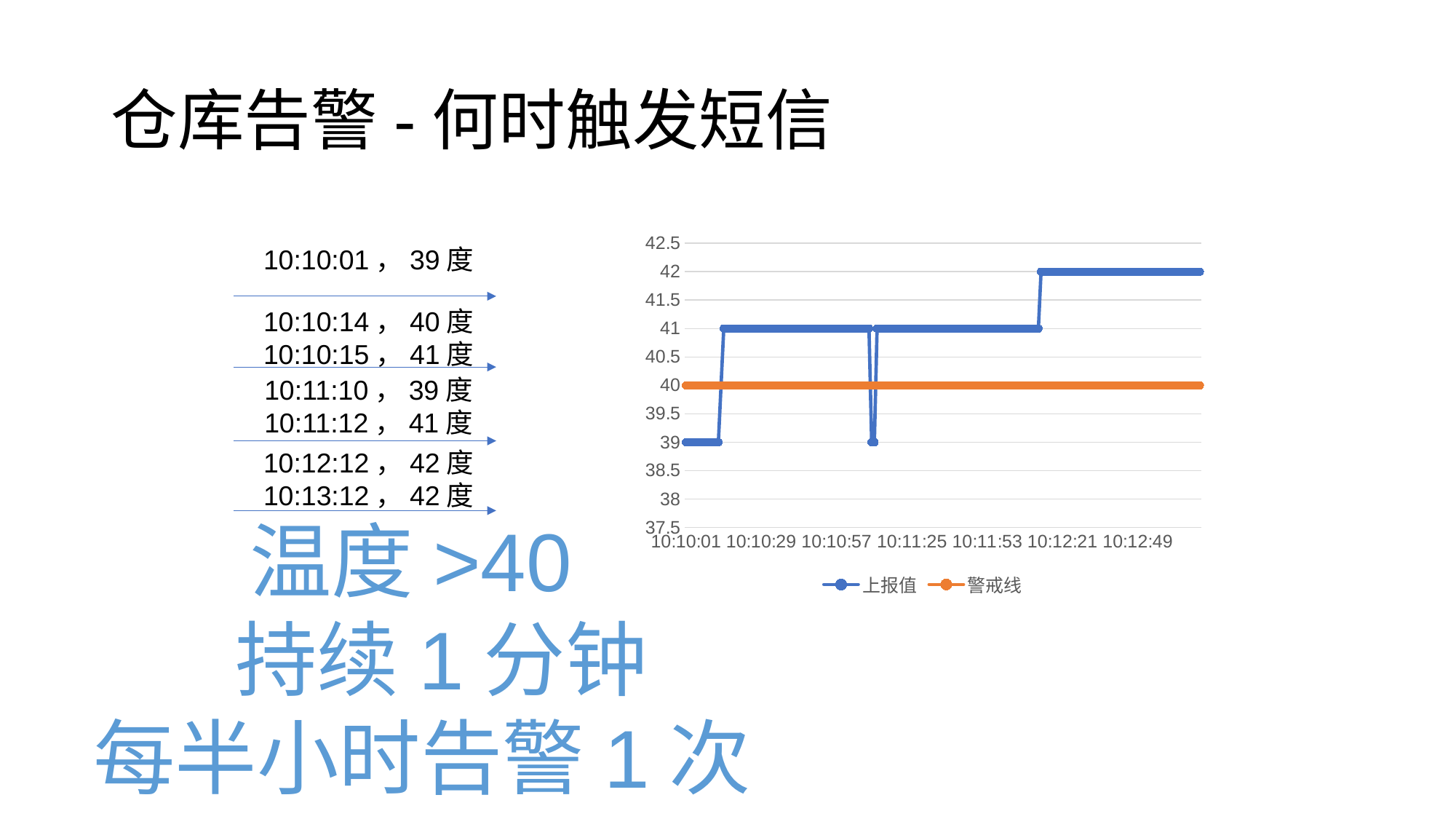

# 仓库告警-何时触发短信

### Chart

| Category | 上报值 | 警戒线 |
|---|---|---|
| 0.4236226851851852 | 39.0 | 40.0 |
| 0.42363425925925924 | 39.0 | 40.0 |
| 0.423645833333333 | 39.0 | 40.0 |
| 0.42365740740740698 | 39.0 | 40.0 |
| 0.42366898148148102 | 39.0 | 40.0 |
| 0.42368055555555501 | 39.0 | 40.0 |
| 0.42369212962962899 | 39.0 | 40.0 |
| 0.42370370370370303 | 39.0 | 40.0 |
| 0.42371527777777801 | 39.0 | 40.0 |
| 0.42372685185185199 | 39.0 | 40.0 |
| 0.42373842592592598 | 39.0 | 40.0 |
| 0.42375000000000002 | 39.0 | 40.0 |
| 0.423761574074074 | 39.0 | 40.0 |
| 0.42377314814814798 | 40.0 | 40.0 |
| 0.42378472222222202 | 41.0 | 40.0 |
| 0.423796296296296 | 41.0 | 40.0 |
| 0.42380787037036999 | 41.0 | 40.0 |
| 0.42381944444444403 | 41.0 | 40.0 |
| 0.42383101851851801 | 41.0 | 40.0 |
| 0.42384259259259199 | 41.0 | 40.0 |
| 0.42385416666666598 | 41.0 | 40.0 |
| 0.42386574074074002 | 41.0 | 40.0 |
| 0.423877314814814 | 41.0 | 40.0 |
| 0.42388888888888798 | 41.0 | 40.0 |
| 0.42390046296296202 | 41.0 | 40.0 |
| 0.423912037037036 | 41.0 | 40.0 |
| 0.42392361111110999 | 41.0 | 40.0 |
| 0.42393518518518403 | 41.0 | 40.0 |
| 0.42394675925925801 | 41.0 | 40.0 |
| 0.42395833333333199 | 41.0 | 40.0 |
| 0.42396990740740598 | 41.0 | 40.0 |
| 0.42398148148148002 | 41.0 | 40.0 |
| 0.423993055555554 | 41.0 | 40.0 |
| 0.42400462962962798 | 41.0 | 40.0 |
| 0.42401620370370302 | 41.0 | 40.0 |
| 0.424027777777777 | 41.0 | 40.0 |
| 0.42403935185185099 | 41.0 | 40.0 |
| 0.42405092592592503 | 41.0 | 40.0 |
| 0.42406249999999901 | 41.0 | 40.0 |
| 0.42407407407407299 | 41.0 | 40.0 |
| 0.42408564814814698 | 41.0 | 40.0 |
| 0.42409722222222102 | 41.0 | 40.0 |
| 0.424108796296295 | 41.0 | 40.0 |
| 0.42412037037036898 | 41.0 | 40.0 |
| 0.42413194444444302 | 41.0 | 40.0 |
| 0.424143518518517 | 41.0 | 40.0 |
| 0.42415509259259099 | 41.0 | 40.0 |
| 0.42416666666666503 | 41.0 | 40.0 |
| 0.42417824074073901 | 41.0 | 40.0 |
| 0.42418981481481299 | 41.0 | 40.0 |
| 0.42420138888888698 | 41.0 | 40.0 |
| 0.42421296296296102 | 41.0 | 40.0 |
| 0.424224537037035 | 41.0 | 40.0 |
| 0.42423611111110898 | 41.0 | 40.0 |
| 0.42424768518518302 | 41.0 | 40.0 |
| 0.424259259259257 | 41.0 | 40.0 |
| 0.42427083333333099 | 41.0 | 40.0 |
| 0.42428240740740503 | 41.0 | 40.0 |
| 0.42429398148147901 | 41.0 | 40.0 |
| 0.42430555555555299 | 41.0 | 40.0 |
| 0.42431712962962798 | 41.0 | 40.0 |
| 0.42432870370370201 | 41.0 | 40.0 |
| 0.424340277777776 | 41.0 | 40.0 |
| 0.42435185185184998 | 41.0 | 40.0 |
| 0.42436342592592402 | 41.0 | 40.0 |
| 0.424374999999998 | 41.0 | 40.0 |
| 0.42438657407407199 | 41.0 | 40.0 |
| 0.42439814814814603 | 41.0 | 40.0 |
| 0.42440972222222001 | 41.0 | 40.0 |
| 0.42442129629629399 | 39.0 | 40.0 |
| 0.42443287037036798 | 39.0 | 40.0 |
| 0.42444444444444202 | 41.0 | 40.0 |
| 0.424456018518516 | 41.0 | 40.0 |
| 0.42446759259258998 | 41.0 | 40.0 |
| 0.42447916666666402 | 41.0 | 40.0 |
| 0.424490740740738 | 41.0 | 40.0 |
| 0.42450231481481199 | 41.0 | 40.0 |
| 0.42451388888888603 | 41.0 | 40.0 |
| 0.42452546296296001 | 41.0 | 40.0 |
| 0.42453703703703399 | 41.0 | 40.0 |
| 0.42454861111110798 | 41.0 | 40.0 |
| 0.42456018518518202 | 41.0 | 40.0 |
| 0.424571759259256 | 41.0 | 40.0 |
| 0.42458333333332998 | 41.0 | 40.0 |
| 0.42459490740740402 | 41.0 | 40.0 |
| 0.424606481481479 | 41.0 | 40.0 |
| 0.42461805555555299 | 41.0 | 40.0 |
| 0.42462962962962703 | 41.0 | 40.0 |
| 0.42464120370370101 | 41.0 | 40.0 |
| 0.42465277777777499 | 41.0 | 40.0 |
| 0.42466435185184898 | 41.0 | 40.0 |
| 0.42467592592592301 | 41.0 | 40.0 |
| 0.424687499999997 | 41.0 | 40.0 |
| 0.42469907407407098 | 41.0 | 40.0 |
| 0.42471064814814502 | 41.0 | 40.0 |
| 0.424722222222219 | 41.0 | 40.0 |
| 0.42473379629629299 | 41.0 | 40.0 |
| 0.42474537037036703 | 41.0 | 40.0 |
| 0.42475694444444101 | 41.0 | 40.0 |
| 0.42476851851851499 | 41.0 | 40.0 |
| 0.42478009259258898 | 41.0 | 40.0 |
| 0.42479166666666301 | 41.0 | 40.0 |
| 0.424803240740737 | 41.0 | 40.0 |
| 0.42481481481481098 | 41.0 | 40.0 |
| 0.42482638888888502 | 41.0 | 40.0 |
| 0.424837962962959 | 41.0 | 40.0 |
| 0.42484953703703299 | 41.0 | 40.0 |
| 0.42486111111110703 | 41.0 | 40.0 |
| 0.42487268518518101 | 41.0 | 40.0 |
| 0.42488425925925499 | 41.0 | 40.0 |
| 0.42489583333332898 | 41.0 | 40.0 |
| 0.42490740740740401 | 41.0 | 40.0 |
| 0.424918981481478 | 41.0 | 40.0 |
| 0.42493055555555198 | 41.0 | 40.0 |
| 0.42494212962962602 | 41.0 | 40.0 |
| 0.4249537037037 | 41.0 | 40.0 |
| 0.42496527777777399 | 41.0 | 40.0 |
| 0.42497685185184803 | 41.0 | 40.0 |
| 0.42498842592592201 | 41.0 | 40.0 |
| 0.42499999999999599 | 41.0 | 40.0 |
| 0.42501157407406998 | 41.0 | 40.0 |
| 0.42502314814814401 | 41.0 | 40.0 |
| 0.425034722222218 | 41.0 | 40.0 |
| 0.42504629629629198 | 41.0 | 40.0 |
| 0.42505787037036602 | 41.0 | 40.0 |
| 0.42506944444444 | 41.0 | 40.0 |
| 0.42508101851851399 | 41.0 | 40.0 |
| 0.42509259259258803 | 41.0 | 40.0 |
| 0.42510416666666201 | 41.0 | 40.0 |
| 0.42511574074073599 | 41.0 | 40.0 |
| 0.42512731481480998 | 41.0 | 40.0 |
| 0.42513888888888401 | 41.0 | 40.0 |
| 0.425150462962958 | 42.0 | 40.0 |
| 0.42516203703703198 | 42.0 | 40.0 |
| 0.42517361111110602 | 42.0 | 40.0 |
| 0.42518518518518 | 42.0 | 40.0 |
| 0.42519675925925399 | 42.0 | 40.0 |
| 0.42520833333332902 | 42.0 | 40.0 |
| 0.42521990740740301 | 42.0 | 40.0 |
| 0.42523148148147699 | 42.0 | 40.0 |
| 0.42524305555555098 | 42.0 | 40.0 |
| 0.42525462962962501 | 42.0 | 40.0 |
| 0.425266203703699 | 42.0 | 40.0 |
| 0.42527777777777298 | 42.0 | 40.0 |
| 0.42528935185184702 | 42.0 | 40.0 |
| 0.425300925925921 | 42.0 | 40.0 |
| 0.42531249999999499 | 42.0 | 40.0 |
| 0.42532407407406903 | 42.0 | 40.0 |
| 0.42533564814814301 | 42.0 | 40.0 |
| 0.42534722222221699 | 42.0 | 40.0 |
| 0.42535879629629098 | 42.0 | 40.0 |
| 0.42537037037036501 | 42.0 | 40.0 |
| 0.425381944444439 | 42.0 | 40.0 |
| 0.42539351851851298 | 42.0 | 40.0 |
| 0.42540509259258702 | 42.0 | 40.0 |
| 0.425416666666661 | 42.0 | 40.0 |
| 0.42542824074073499 | 42.0 | 40.0 |
| 0.42543981481480903 | 42.0 | 40.0 |
| 0.42545138888888301 | 42.0 | 40.0 |
| 0.42546296296295699 | 42.0 | 40.0 |
| 0.42547453703703098 | 42.0 | 40.0 |
| 0.42548611111110501 | 42.0 | 40.0 |
| 0.425497685185179 | 42.0 | 40.0 |
| 0.42550925925925398 | 42.0 | 40.0 |
| 0.42552083333332802 | 42.0 | 40.0 |
| 0.425532407407402 | 42.0 | 40.0 |
| 0.42554398148147599 | 42.0 | 40.0 |
| 0.42555555555555002 | 42.0 | 40.0 |
| 0.42556712962962401 | 42.0 | 40.0 |
| 0.42557870370369799 | 42.0 | 40.0 |
| 0.42559027777777197 | 42.0 | 40.0 |
| 0.42560185185184601 | 42.0 | 40.0 |
| 0.42561342592592 | 42.0 | 40.0 |
| 0.42562499999999398 | 42.0 | 40.0 |
| 0.42563657407406802 | 42.0 | 40.0 |
| 0.425648148148142 | 42.0 | 40.0 |
| 0.42565972222221599 | 42.0 | 40.0 |
| 0.42567129629629002 | 42.0 | 40.0 |
| 0.42568287037036401 | 42.0 | 40.0 |
| 0.42569444444443799 | 42.0 | 40.0 |
| 0.42570601851851197 | 42.0 | 40.0 |
| 0.42571759259258601 | 42.0 | 40.0 |
| 0.42572916666666 | 42.0 | 40.0 |
| 0.42574074074073398 | 42.0 | 40.0 |
| 0.42575231481480802 | 42.0 | 40.0 |
| 0.425763888888882 | 42.0 | 40.0 |
| 0.42577546296295599 | 42.0 | 40.0 |
| 0.42578703703703003 | 42.0 | 40.0 |
| 0.42579861111110401 | 42.0 | 40.0 |
| 0.42581018518517799 | 42.0 | 40.0 |
| 0.42582175925925198 | 42.0 | 40.0 |
| 0.42583333333332601 | 42.0 | 40.0 |
10:10:01，39度
10:10:14，40度
10:10:15，41度
10:11:10，39度
10:11:12，41度
10:12:12，42度
10:13:12，42度
温度>40
 持续1分钟
每半小时告警1次